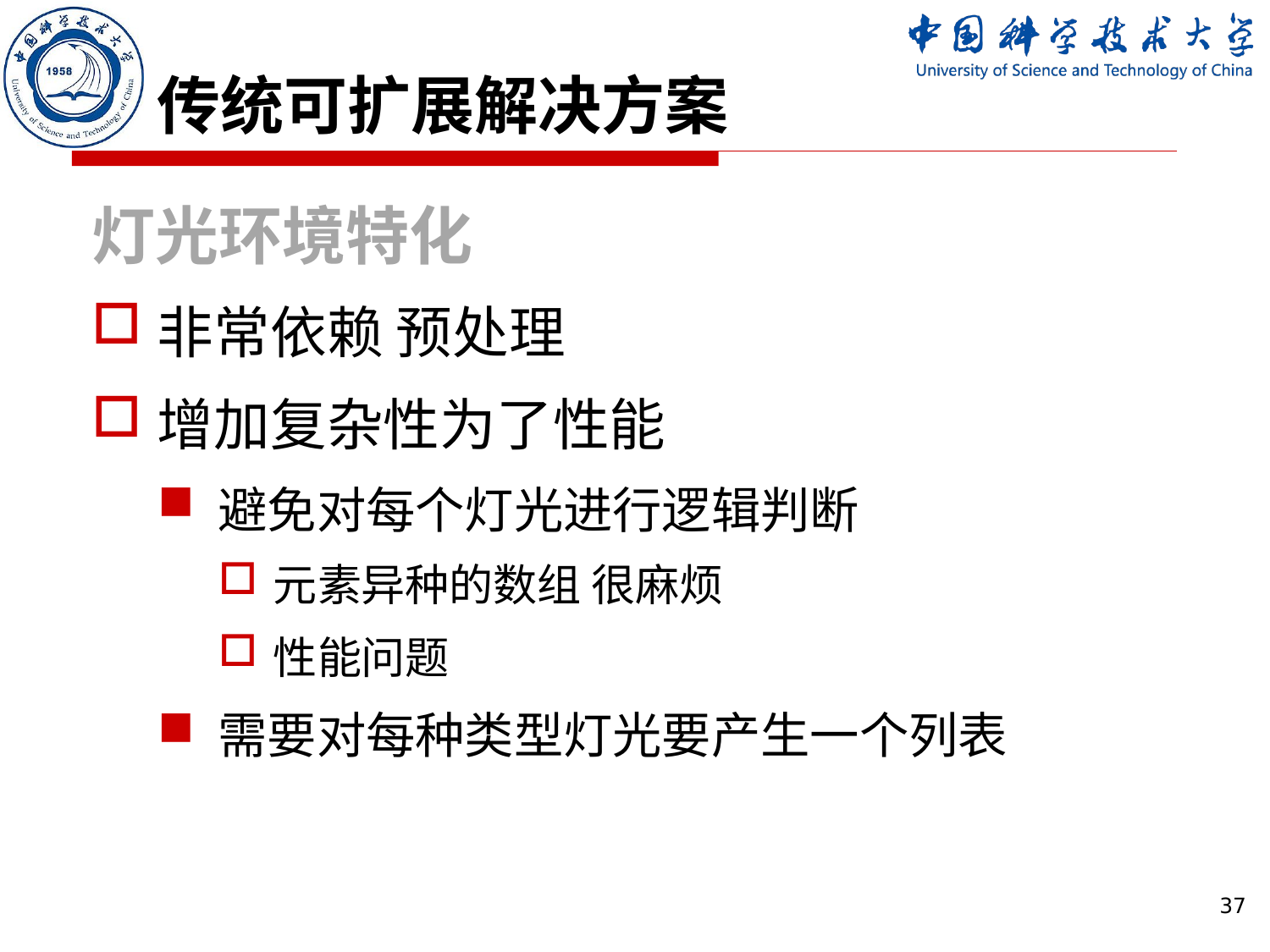

# 传统可扩展解决方案
灯光环境特化
非常依赖 预处理
增加复杂性为了性能
避免对每个灯光进行逻辑判断
元素异种的数组 很麻烦
性能问题
需要对每种类型灯光要产生一个列表
37